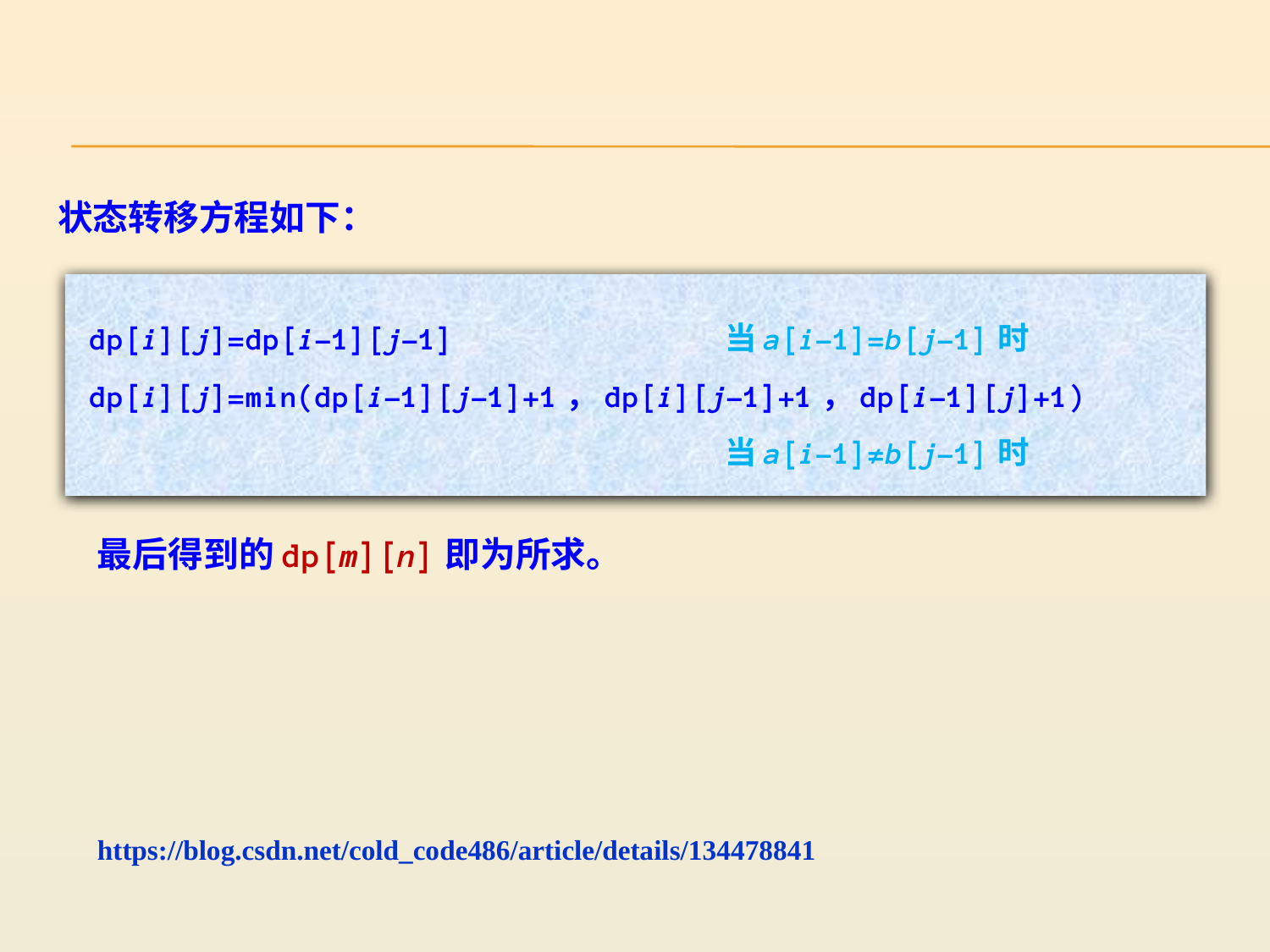

状态转移方程如下：
dp[i][j]=dp[i-1][j-1]			当a[i-1]=b[j-1]时
dp[i][j]=min(dp[i-1][j-1]+1，dp[i][j-1]+1，dp[i-1][j]+1)	    					当a[i-1]≠b[j-1]时
最后得到的dp[m][n]即为所求。
https://blog.csdn.net/cold_code486/article/details/134478841